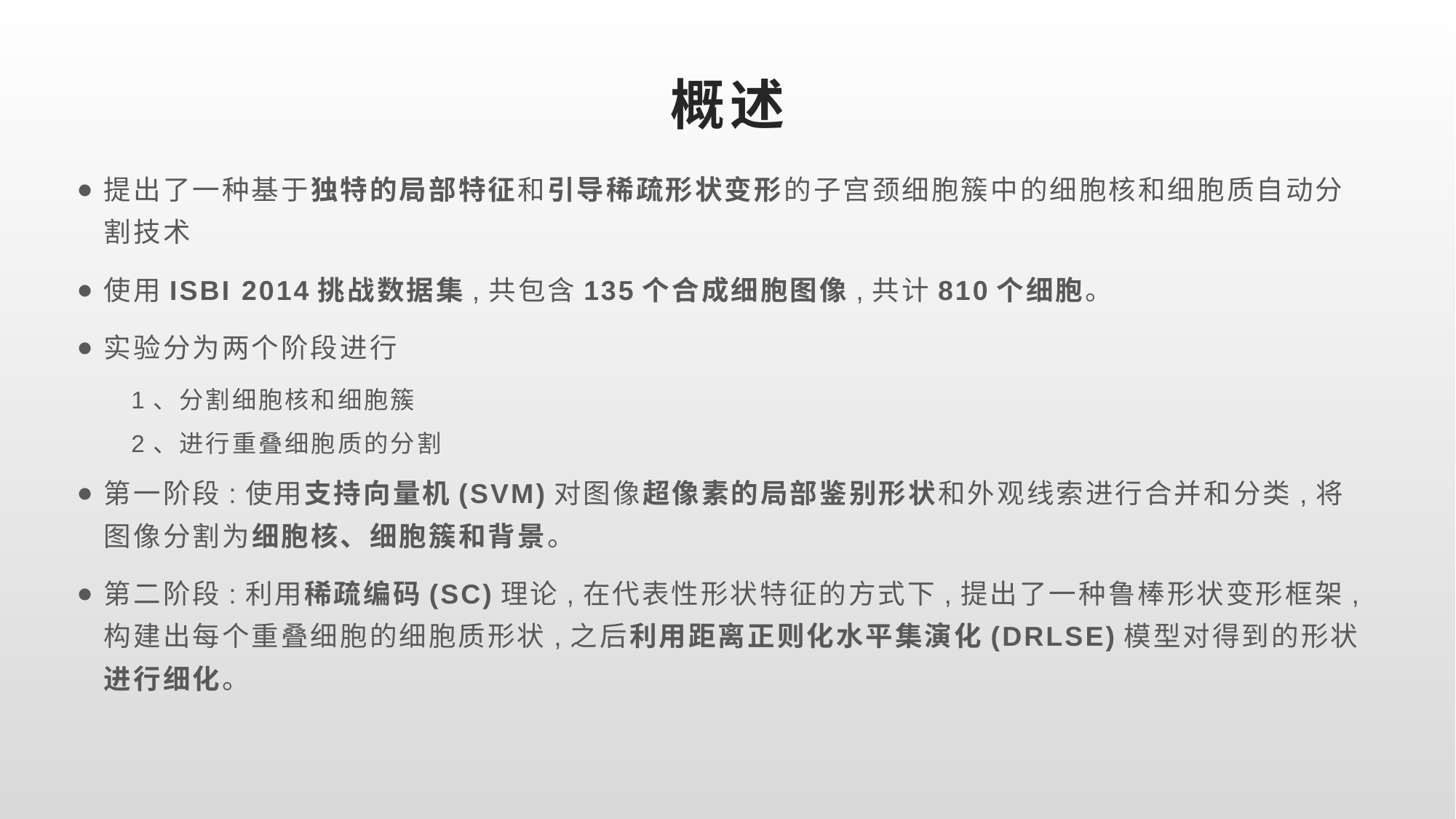

# 概述
提出了一种基于独特的局部特征和引导稀疏形状变形的子宫颈细胞簇中的细胞核和细胞质自动分割技术
使用ISBI 2014挑战数据集,共包含135个合成细胞图像,共计810个细胞。
实验分为两个阶段进行
1、分割细胞核和细胞簇
2、进行重叠细胞质的分割
第一阶段:使用支持向量机(SVM)对图像超像素的局部鉴别形状和外观线索进行合并和分类,将图像分割为细胞核、细胞簇和背景。
第二阶段:利用稀疏编码(SC)理论,在代表性形状特征的方式下,提出了一种鲁棒形状变形框架,构建出每个重叠细胞的细胞质形状,之后利用距离正则化水平集演化(DRLSE)模型对得到的形状进行细化。